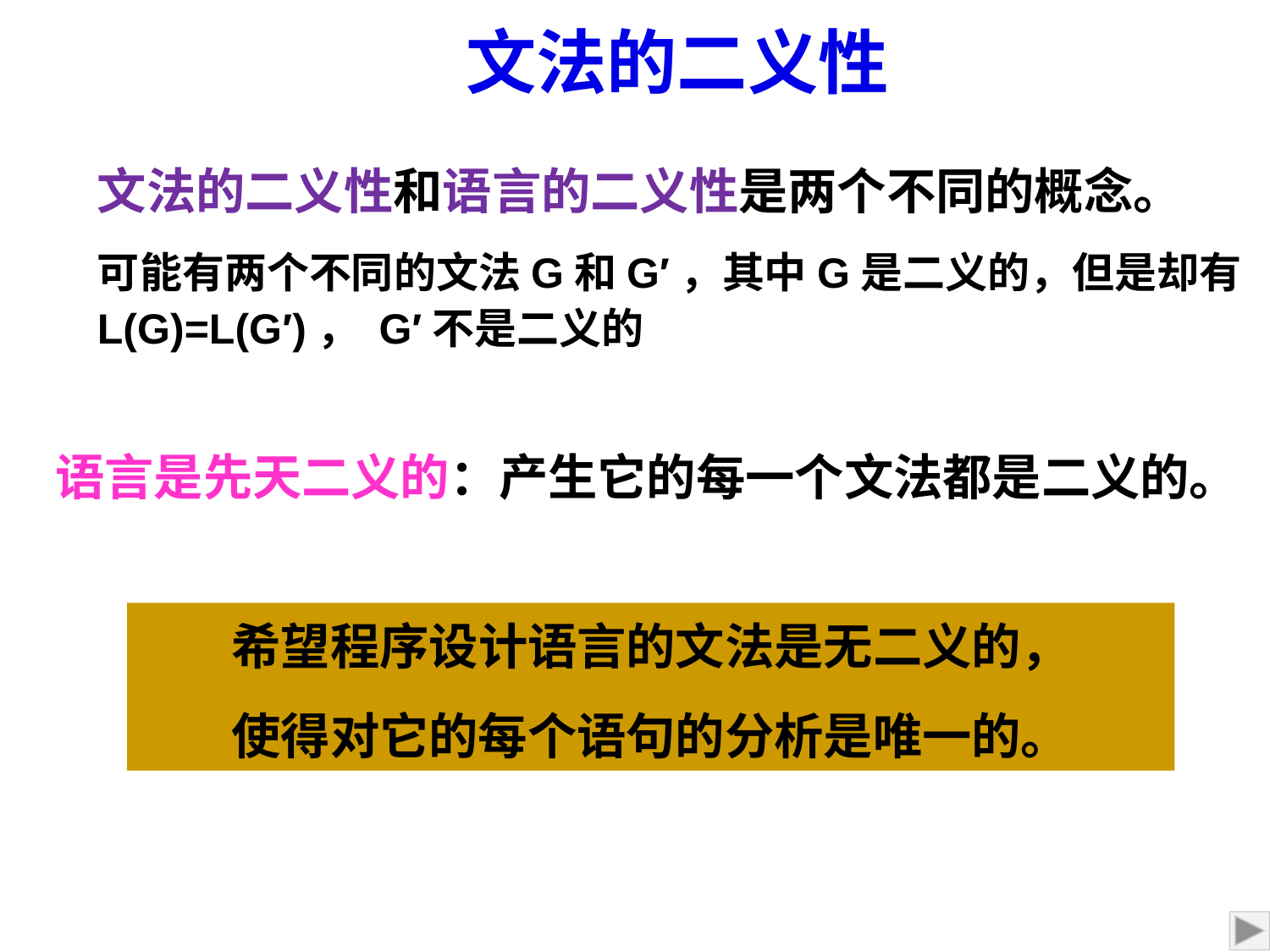

文法的二义性
文法的二义性和语言的二义性是两个不同的概念。
可能有两个不同的文法G和G′，其中G是二义的，但是却有L(G)=L(G′)， G′不是二义的
语言是先天二义的：产生它的每一个文法都是二义的。
希望程序设计语言的文法是无二义的，
使得对它的每个语句的分析是唯一的。